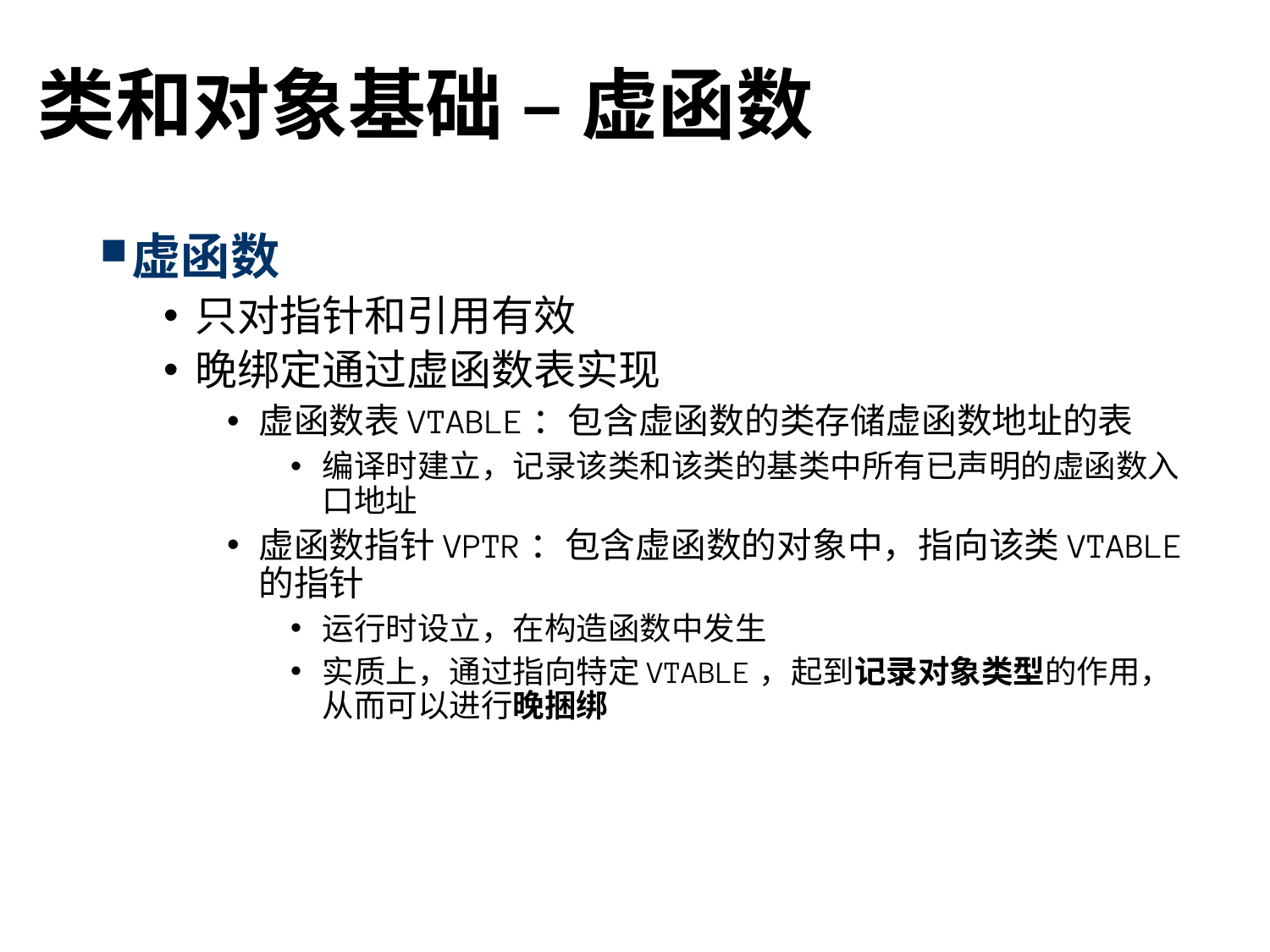

# 类和对象基础 – 虚函数
虚函数
只对指针和引用有效
晚绑定通过虚函数表实现
虚函数表VTABLE：包含虚函数的类存储虚函数地址的表
编译时建立，记录该类和该类的基类中所有已声明的虚函数入口地址
虚函数指针VPTR：包含虚函数的对象中，指向该类VTABLE的指针
运行时设立，在构造函数中发生
实质上，通过指向特定VTABLE，起到记录对象类型的作用，从而可以进行晚捆绑